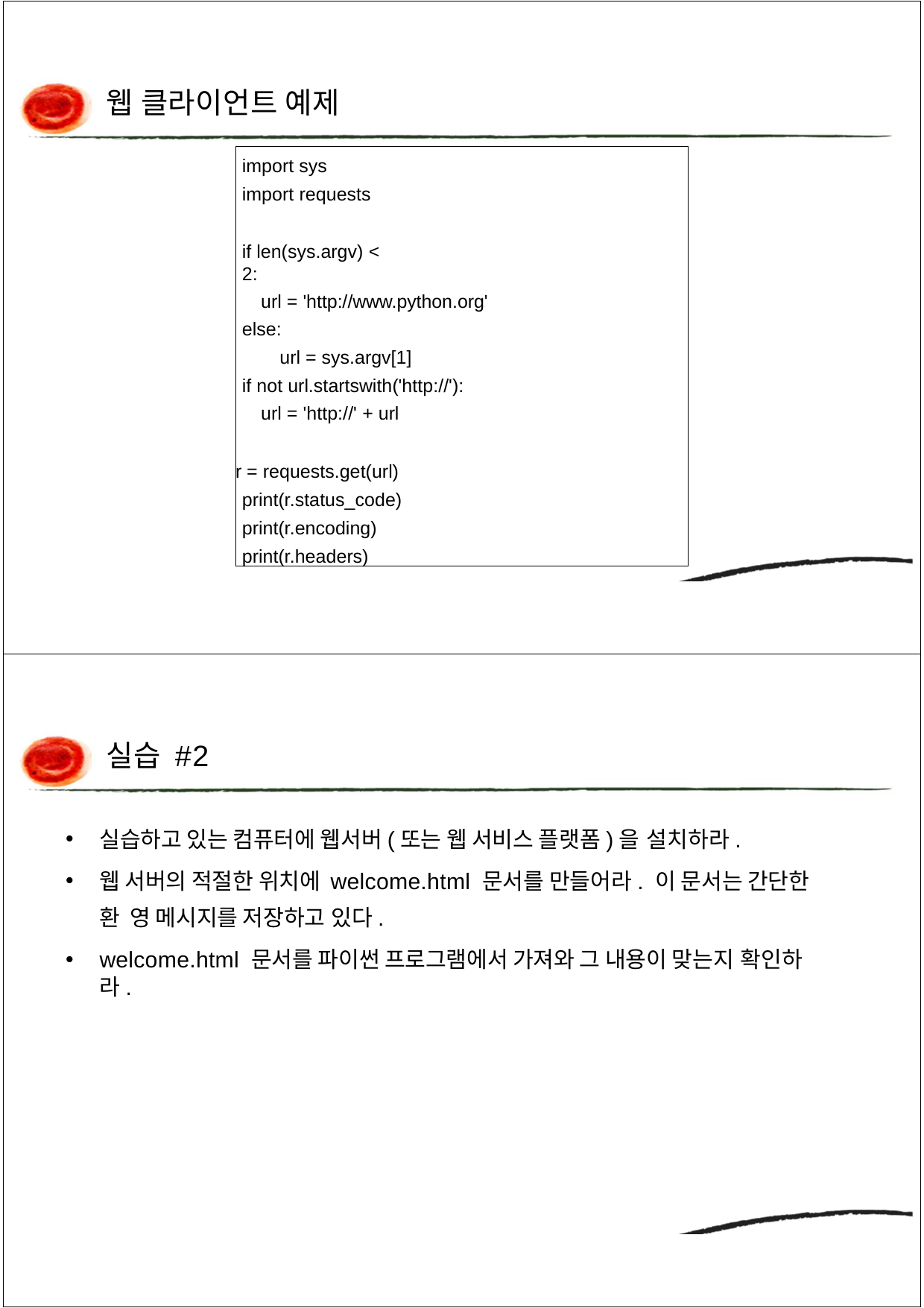

웹 클라이언트 예제
import sys  import requests

if len(sys.argv) < 2:
url = 'http://www.python.org'  else:
url = sys.argv[1]
if not url.startswith('http://'):  url = 'http://' + url

r = requests.get(url)  print(r.status_code)  print(r.encoding)  print(r.headers)

실습 #2

실습하고 있는 컴퓨터에 웹서버(또는 웹 서비스 플랫폼)을 설치하라.
웹 서버의 적절한 위치에 welcome.html 문서를 만들어라. 이 문서는 간단한 환  영 메시지를 저장하고 있다.
welcome.html 문서를 파이썬 프로그램에서 가져와 그 내용이 맞는지 확인하라.